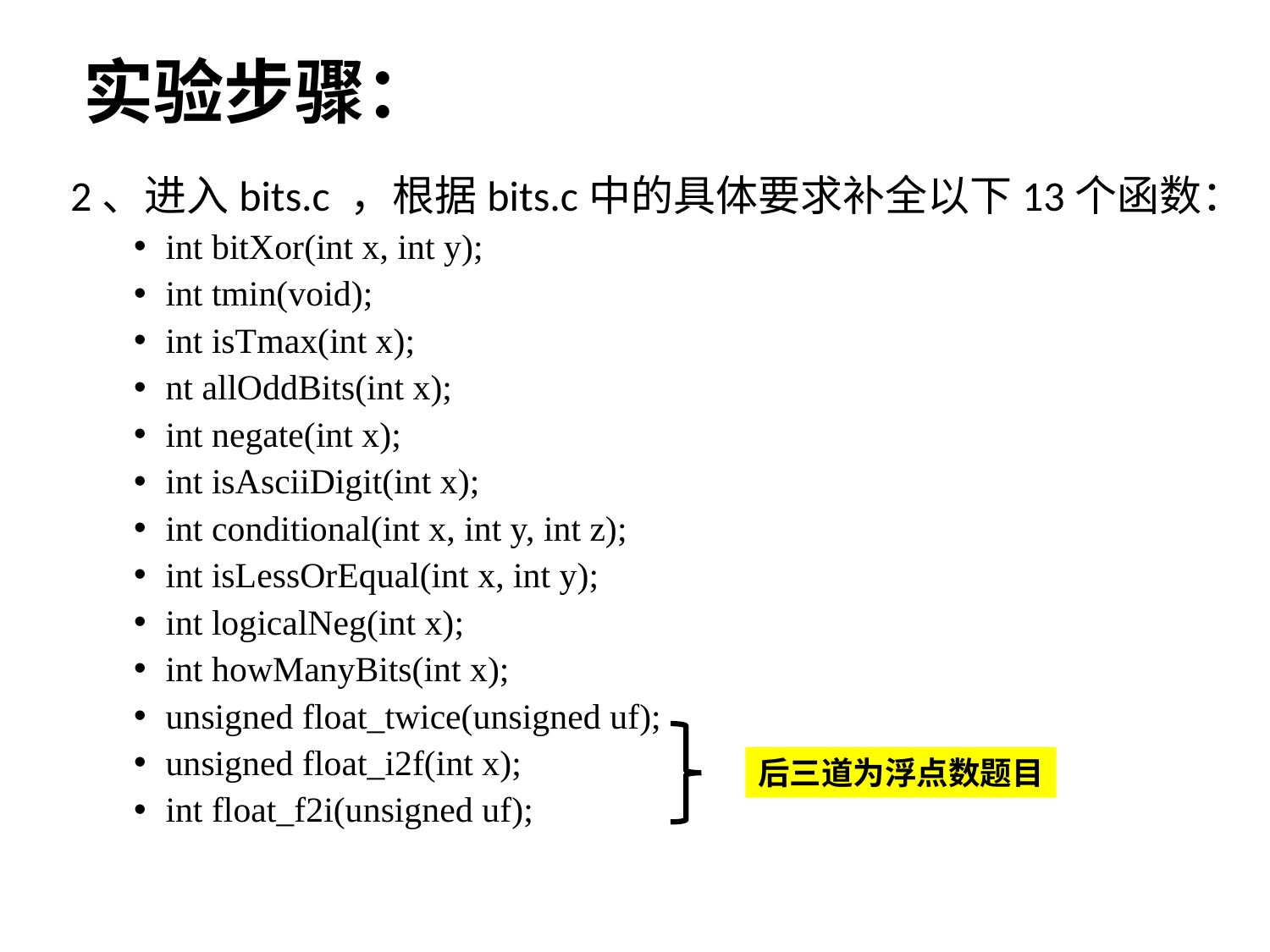

# 实验步骤：
2、进入bits.c ，根据bits.c中的具体要求补全以下13个函数：
int bitXor(int x, int y);
int tmin(void);
int isTmax(int x);
nt allOddBits(int x);
int negate(int x);
int isAsciiDigit(int x);
int conditional(int x, int y, int z);
int isLessOrEqual(int x, int y);
int logicalNeg(int x);
int howManyBits(int x);
unsigned float_twice(unsigned uf);
unsigned float_i2f(int x);
int float_f2i(unsigned uf);

后三道为浮点数题目